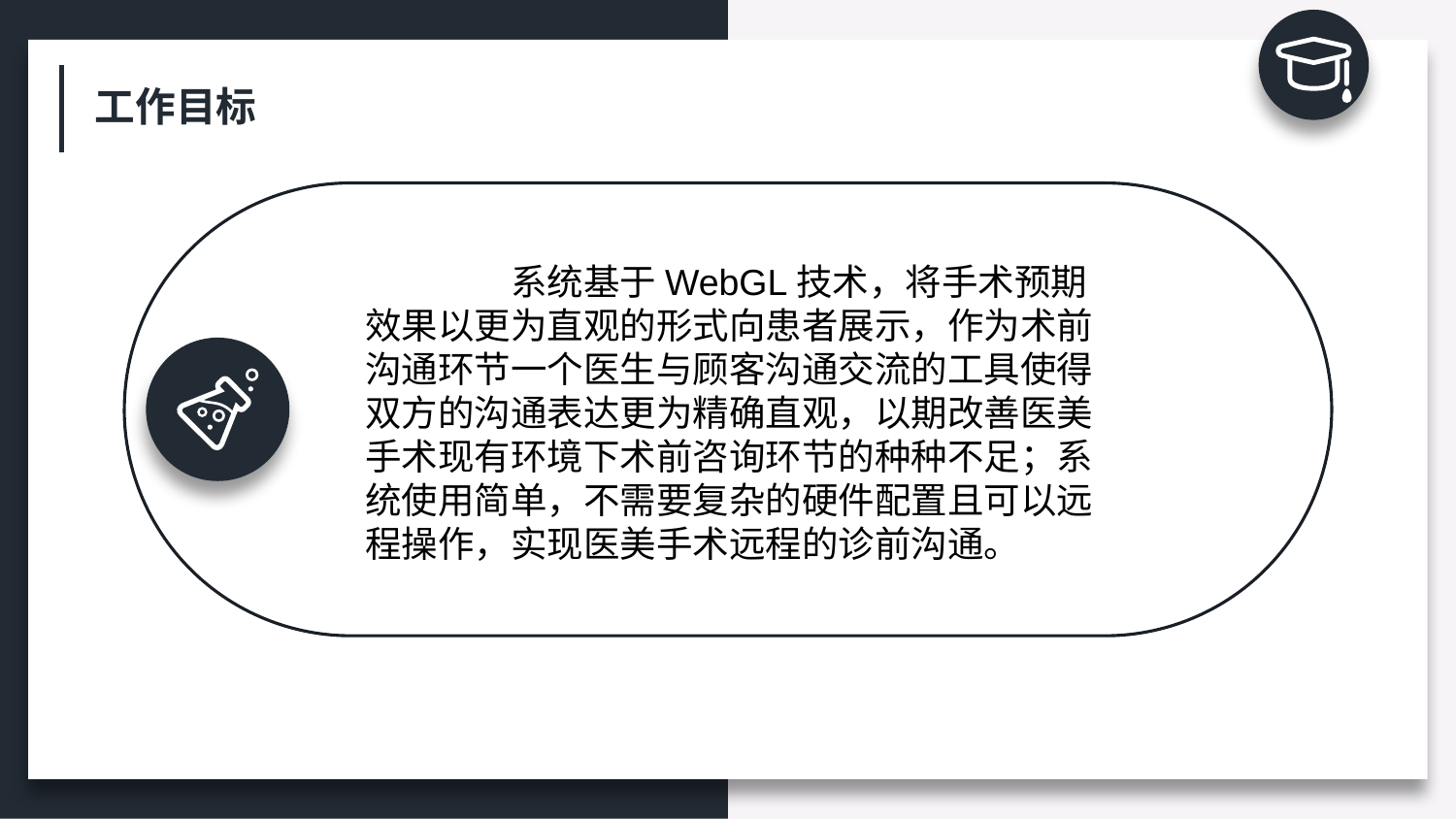

工作目标

	系统基于WebGL技术，将手术预期效果以更为直观的形式向患者展示，作为术前沟通环节一个医生与顾客沟通交流的工具使得双方的沟通表达更为精确直观，以期改善医美手术现有环境下术前咨询环节的种种不足；系统使用简单，不需要复杂的硬件配置且可以远程操作，实现医美手术远程的诊前沟通。